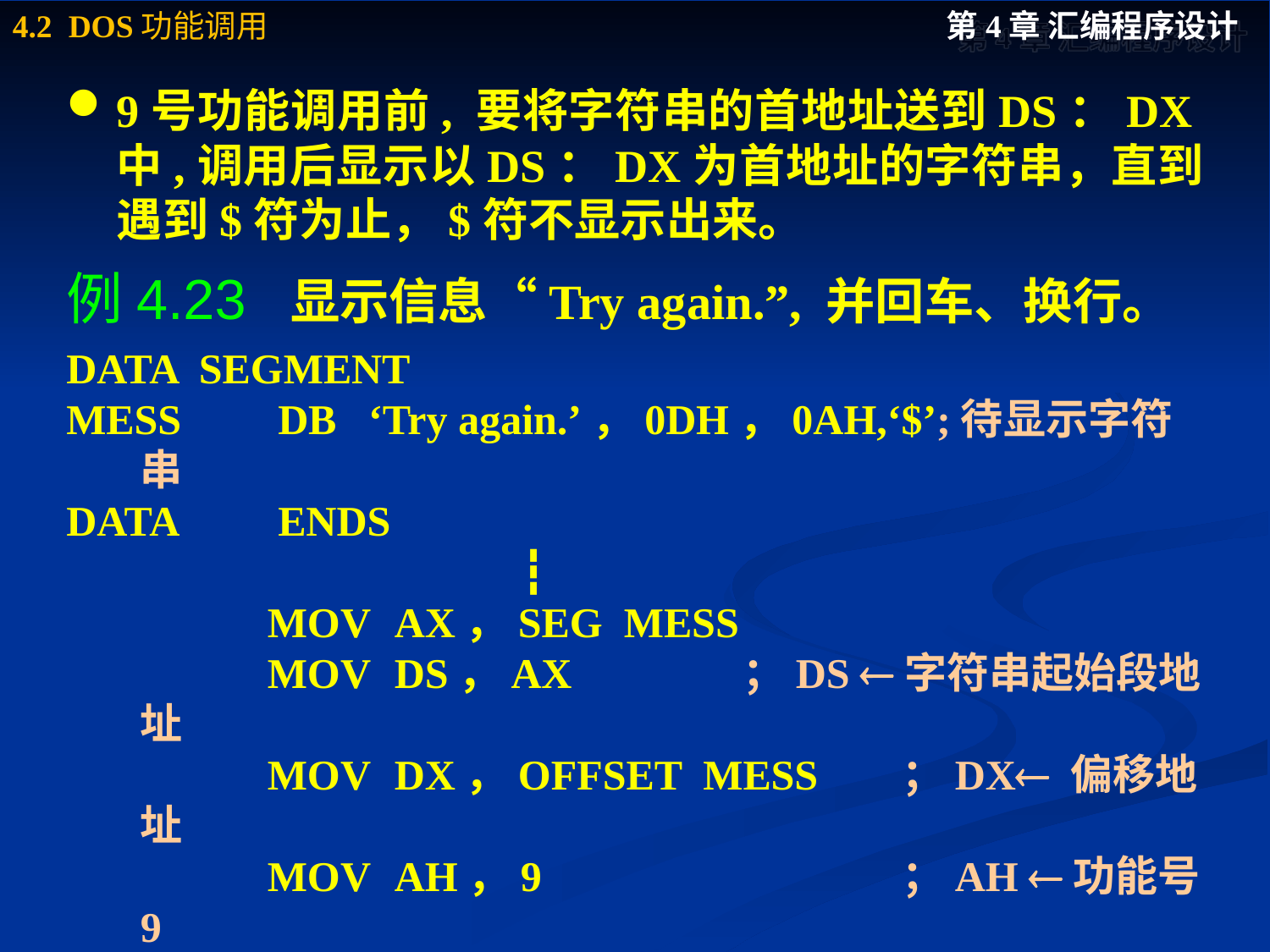

9号功能调用前, 要将字符串的首地址送到DS：DX中,调用后显示以DS：DX为首地址的字符串，直到遇到$符为止，$符不显示出来。
例4.23  显示信息“Try again.”, 并回车、换行。
DATA  SEGMENT
MESS	 DB   ‘Try again.’，0DH，0AH,‘$’;待显示字符串
DATA	 ENDS
	 			┇
		MOV 	AX，SEG  MESS
		MOV  	DS，AX	        ；DS ←字符串起始段地址
		MOV  	DX，OFFSET  MESS 	；DX← 偏移地址
		MOV  	AH，9			；AH ←功能号9
		INT  	21H				；显示该字符串

程序中，0DH、0AH是回车、换行键的ASCII码。